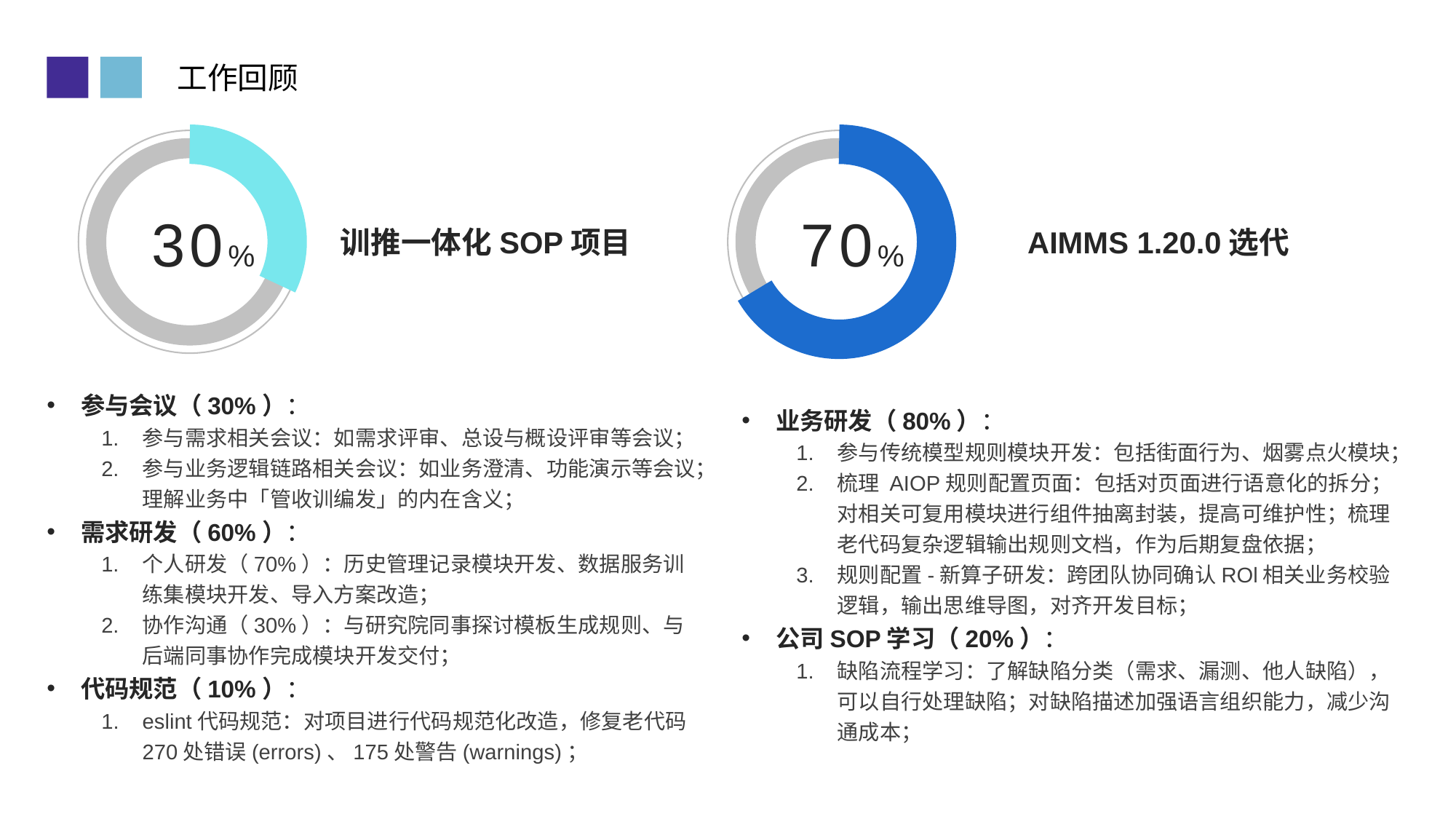

工作回顾

30%

70%
训推一体化SOP项目
AIMMS 1.20.0选代
参与会议（30%）：
参与需求相关会议：如需求评审、总设与概设评审等会议；
参与业务逻辑链路相关会议：如业务澄清、功能演示等会议；理解业务中「管收训编发」的内在含义；
需求研发（60%）：
个人研发（70%）：历史管理记录模块开发、数据服务训练集模块开发、导入方案改造；
协作沟通（30%）：与研究院同事探讨模板生成规则、与后端同事协作完成模块开发交付；
代码规范（10%）：
eslint代码规范：对项目进行代码规范化改造，修复老代码270处错误(errors)、175处警告(warnings)；
业务研发（80%）：
参与传统模型规则模块开发：包括街面行为、烟雾点火模块；
梳理 AIOP规则配置页面：包括对页面进行语意化的拆分；对相关可复用模块进行组件抽离封装，提高可维护性；梳理老代码复杂逻辑输出规则文档，作为后期复盘依据；
规则配置-新算子研发：跨团队协同确认ROl相关业务校验逻辑，输出思维导图，对齐开发目标；
公司SOP学习（20%）：
缺陷流程学习：了解缺陷分类（需求、漏测、他人缺陷），可以自行处理缺陷；对缺陷描述加强语言组织能力，减少沟通成本；